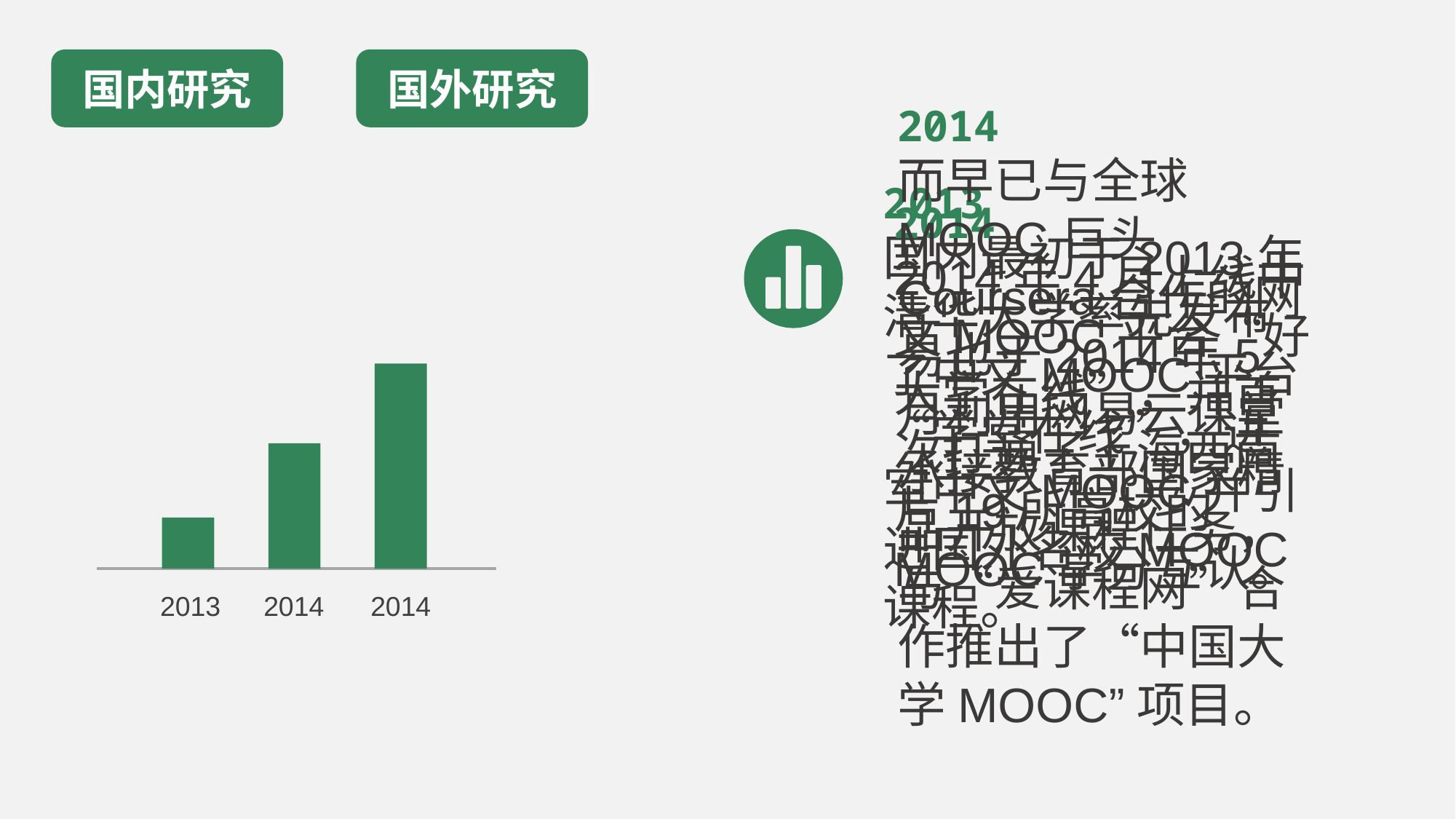

国外研究
国内研究
2014
而早已与全球MOOC巨头Coursera合作的网易也于2014年5月利用网易云课堂承接教育部国家精品开放课程任务，与“爱课程网”合作推出了“中国大学MOOC”项目。
2013
国内最初于2013年清华大学率先发布了中文MOOC平台“学堂在线”，进军中文MOOC并引进国外名校MOOC课程。
2014
2014年4月上线中文MOOC平台“好大学在线”，并首次打通了上海西南片19所高校的MOOC学分互认。

2013
2014
2014